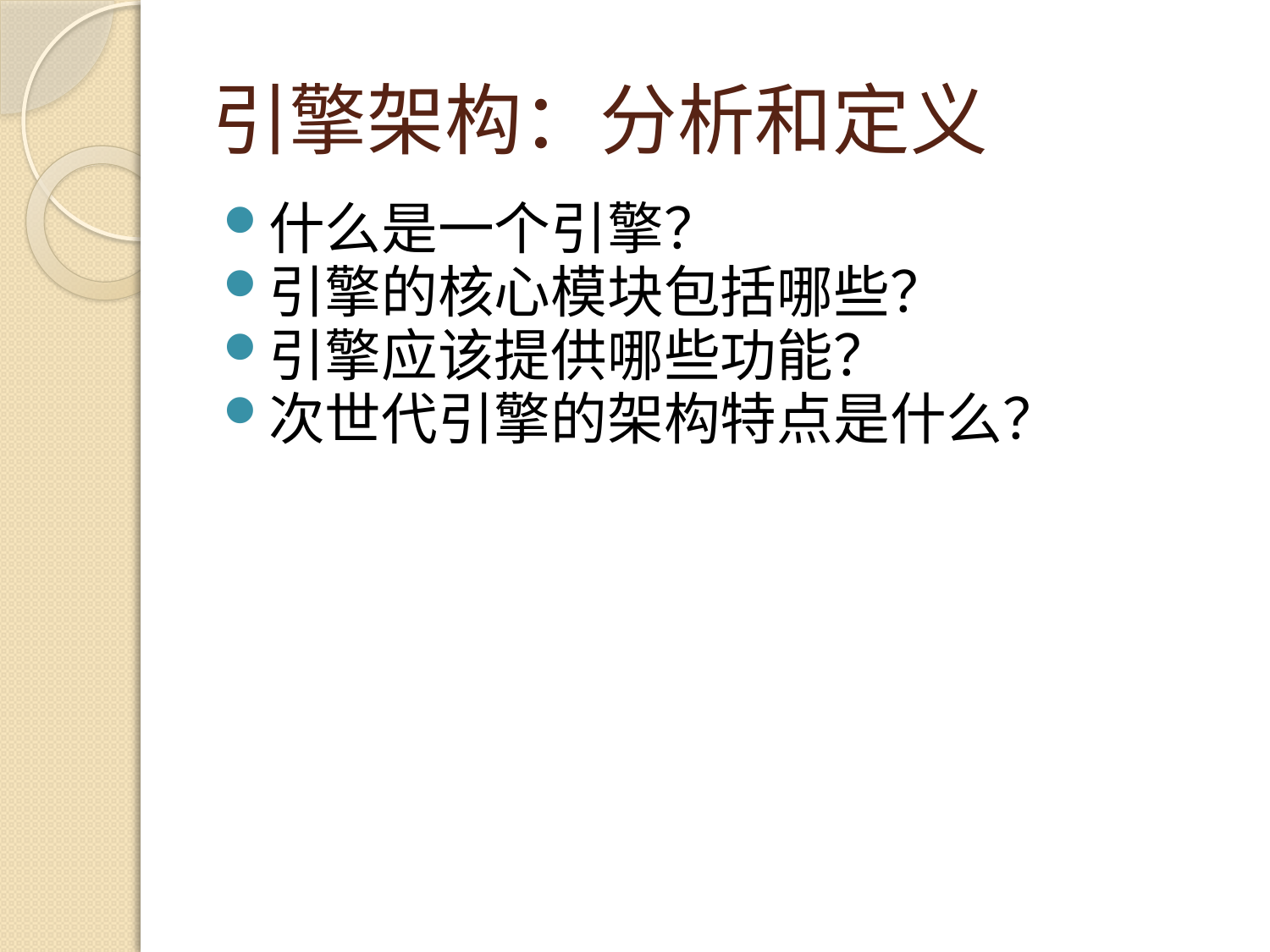

# 引擎架构：分析和定义
什么是一个引擎？
引擎的核心模块包括哪些？
引擎应该提供哪些功能？
次世代引擎的架构特点是什么？